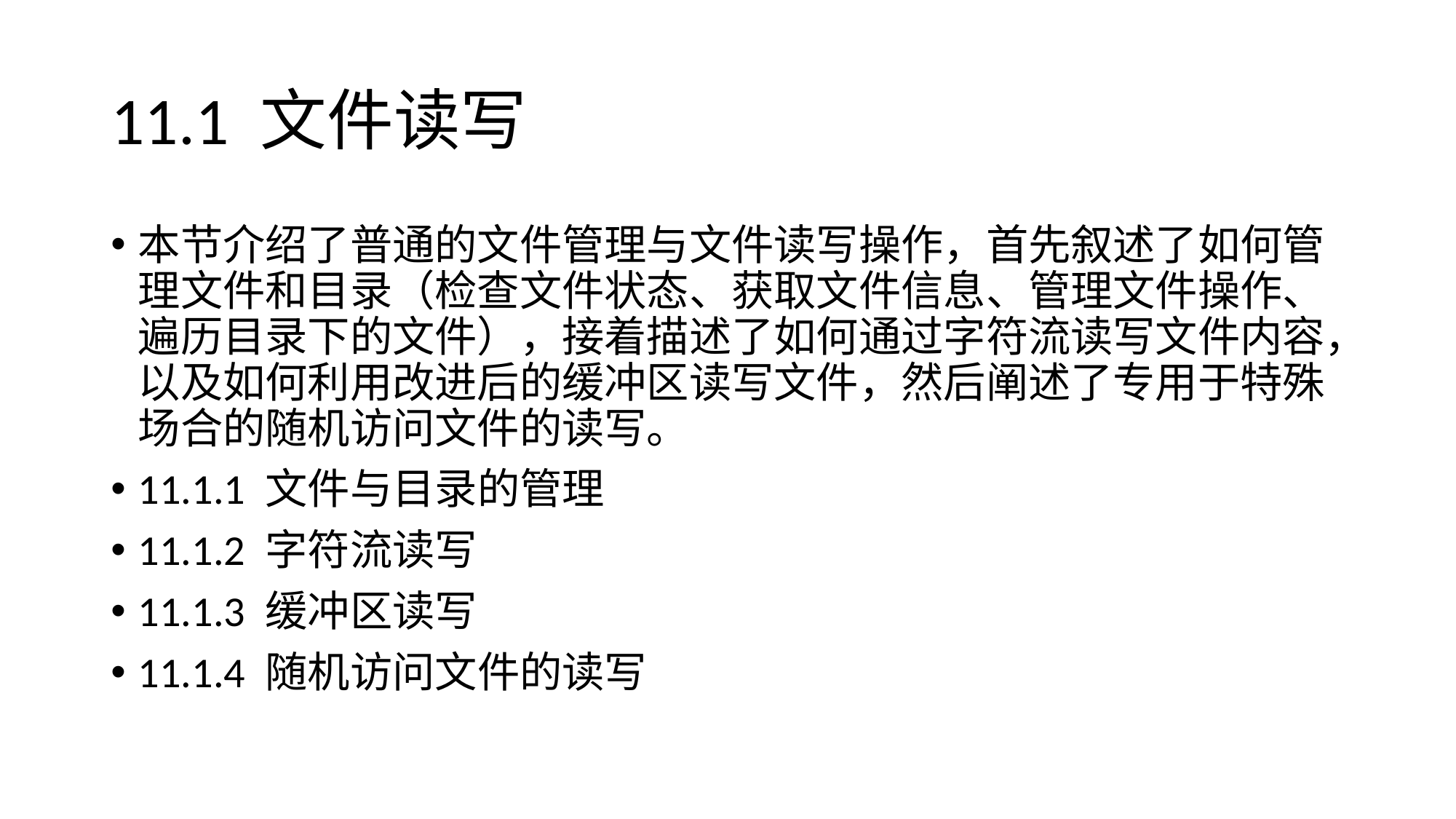

# 11.1 文件读写
本节介绍了普通的文件管理与文件读写操作，首先叙述了如何管理文件和目录（检查文件状态、获取文件信息、管理文件操作、遍历目录下的文件），接着描述了如何通过字符流读写文件内容，以及如何利用改进后的缓冲区读写文件，然后阐述了专用于特殊场合的随机访问文件的读写。
11.1.1 文件与目录的管理
11.1.2 字符流读写
11.1.3 缓冲区读写
11.1.4 随机访问文件的读写